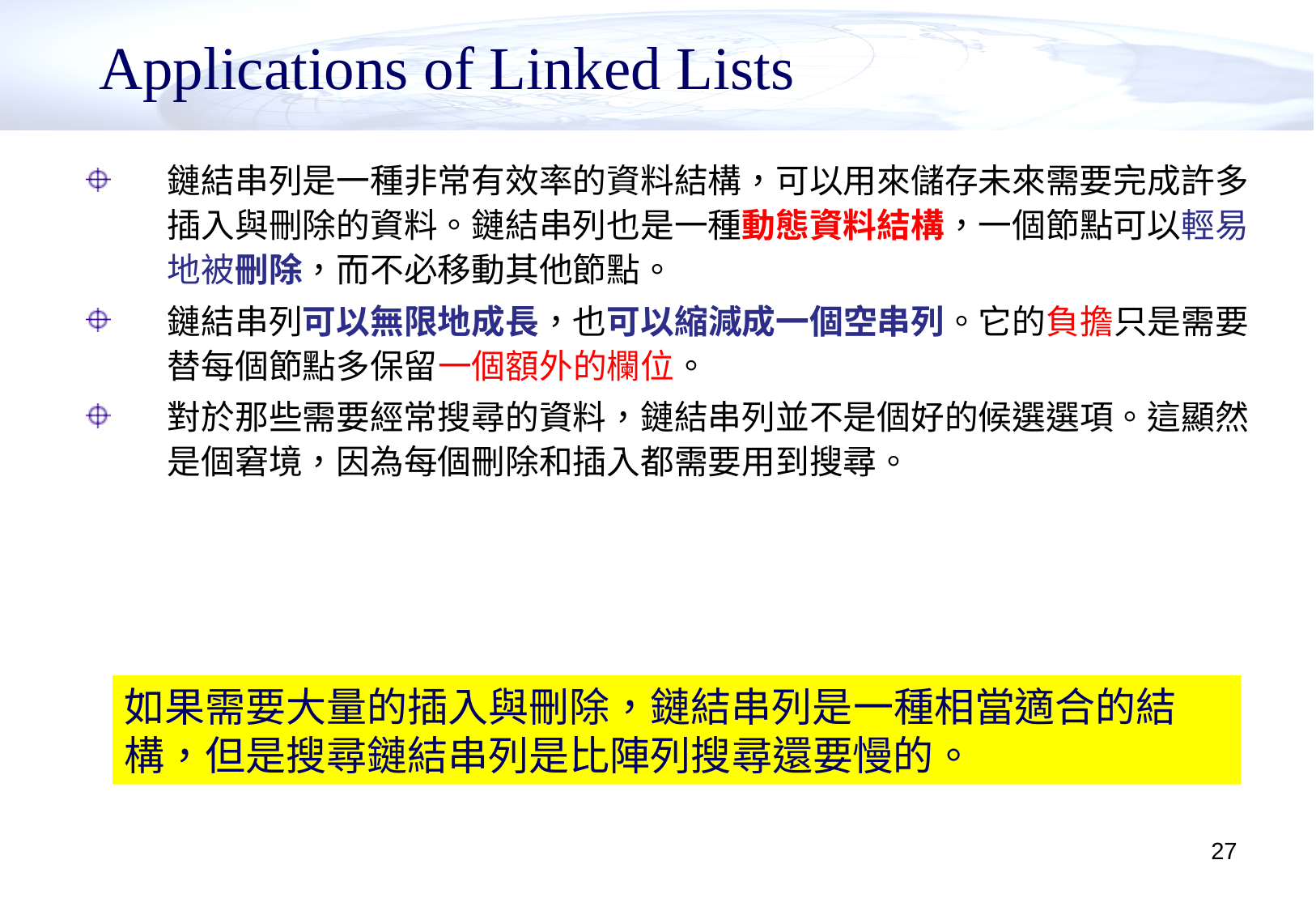

Applications of Linked Lists
鏈結串列是一種非常有效率的資料結構，可以用來儲存未來需要完成許多插入與刪除的資料。鏈結串列也是一種動態資料結構，一個節點可以輕易地被刪除，而不必移動其他節點。
鏈結串列可以無限地成長，也可以縮減成一個空串列。它的負擔只是需要替每個節點多保留一個額外的欄位。
對於那些需要經常搜尋的資料，鏈結串列並不是個好的候選選項。這顯然是個窘境，因為每個刪除和插入都需要用到搜尋。
如果需要大量的插入與刪除，鏈結串列是一種相當適合的結構，但是搜尋鏈結串列是比陣列搜尋還要慢的。
27